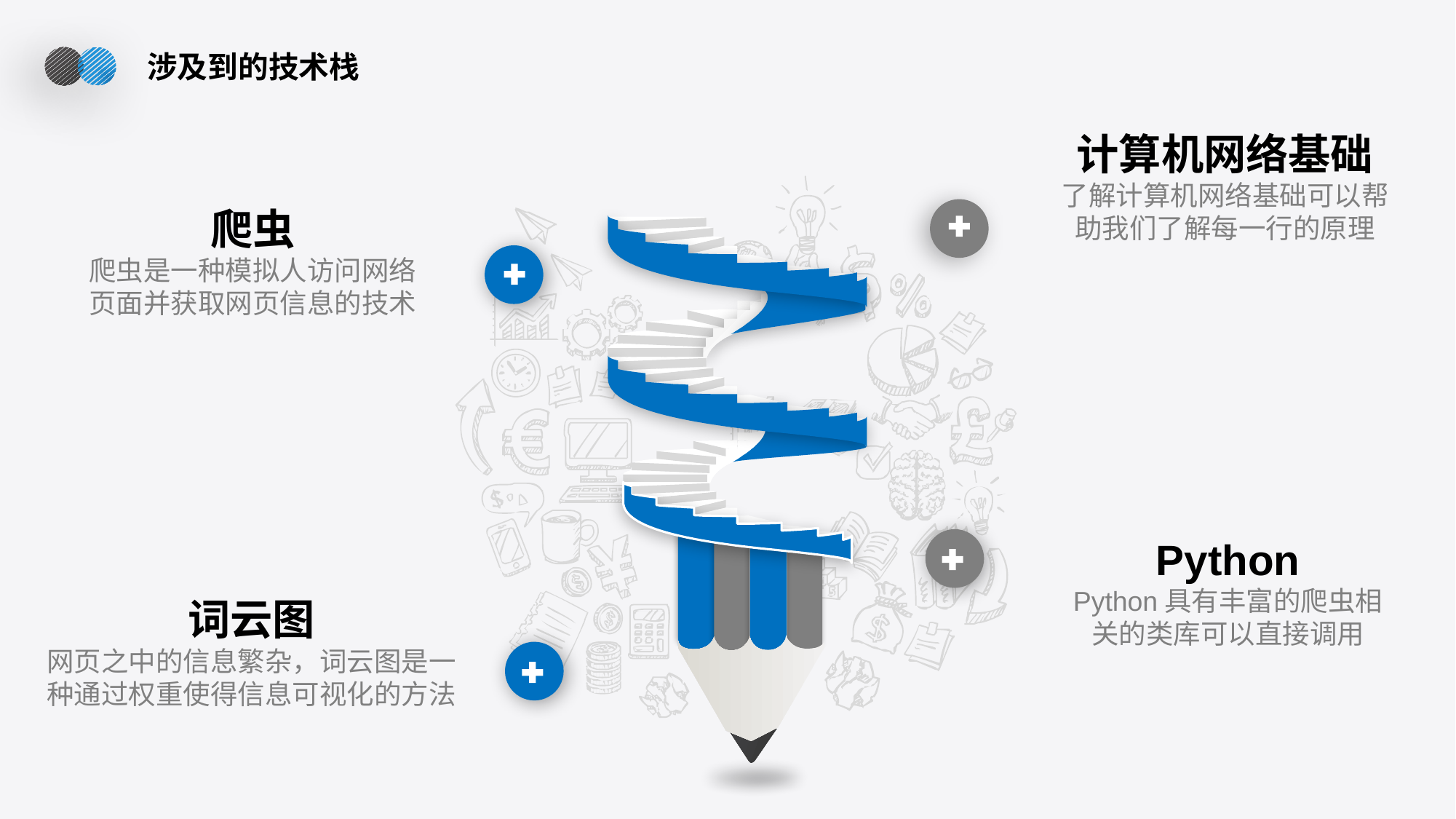

涉及到的技术栈

计算机网络基础
了解计算机网络基础可以帮助我们了解每一行的原理

爬虫
爬虫是一种模拟人访问网络页面并获取网页信息的技术

Python
Python具有丰富的爬虫相关的类库可以直接调用

词云图
网页之中的信息繁杂，词云图是一种通过权重使得信息可视化的方法